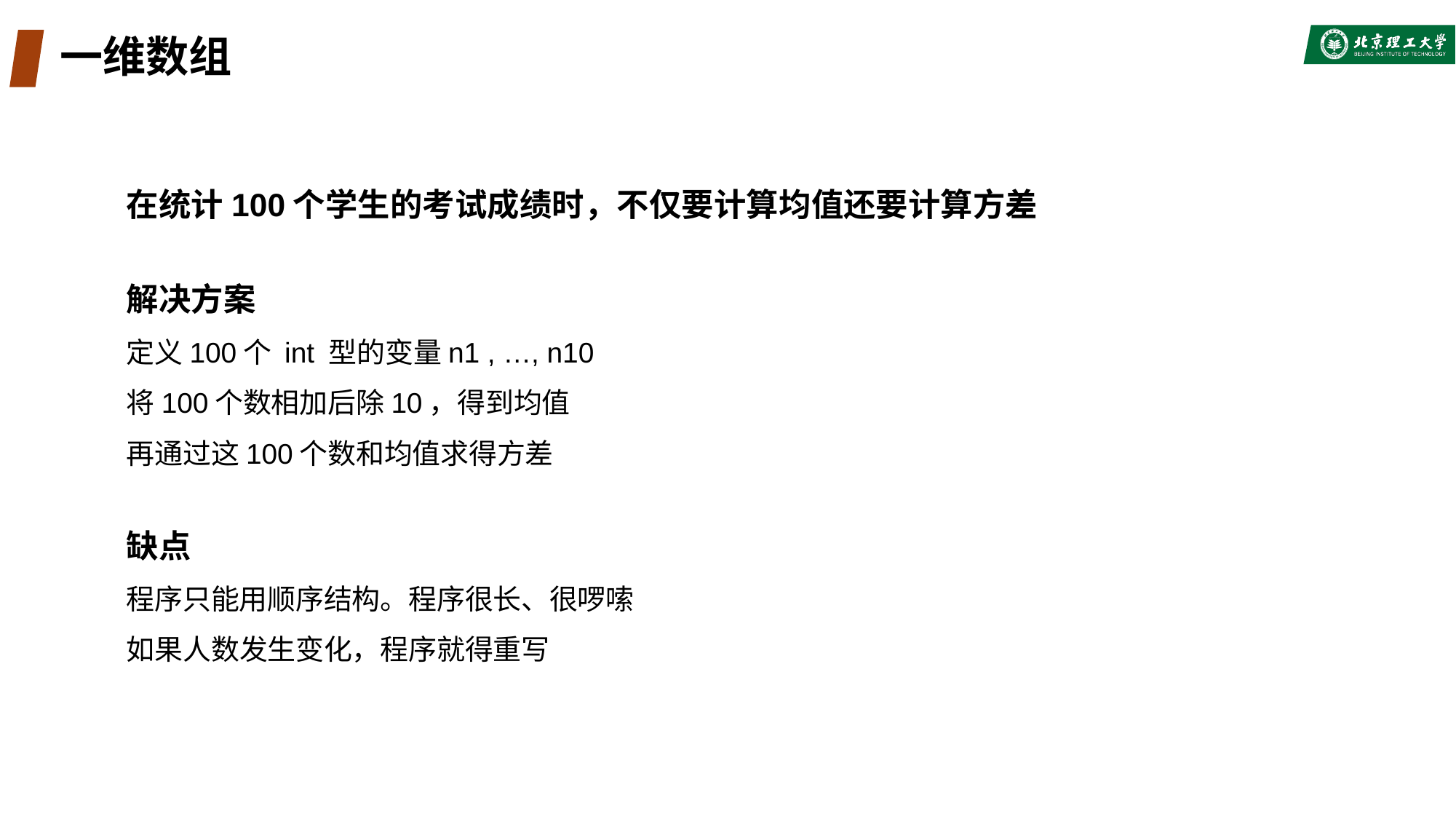

# 一维数组
在统计100个学生的考试成绩时，不仅要计算均值还要计算方差
解决方案
定义100个 int 型的变量n1 , …, n10
将100个数相加后除10，得到均值
再通过这100个数和均值求得方差
缺点
程序只能用顺序结构。程序很长、很啰嗦
如果人数发生变化，程序就得重写